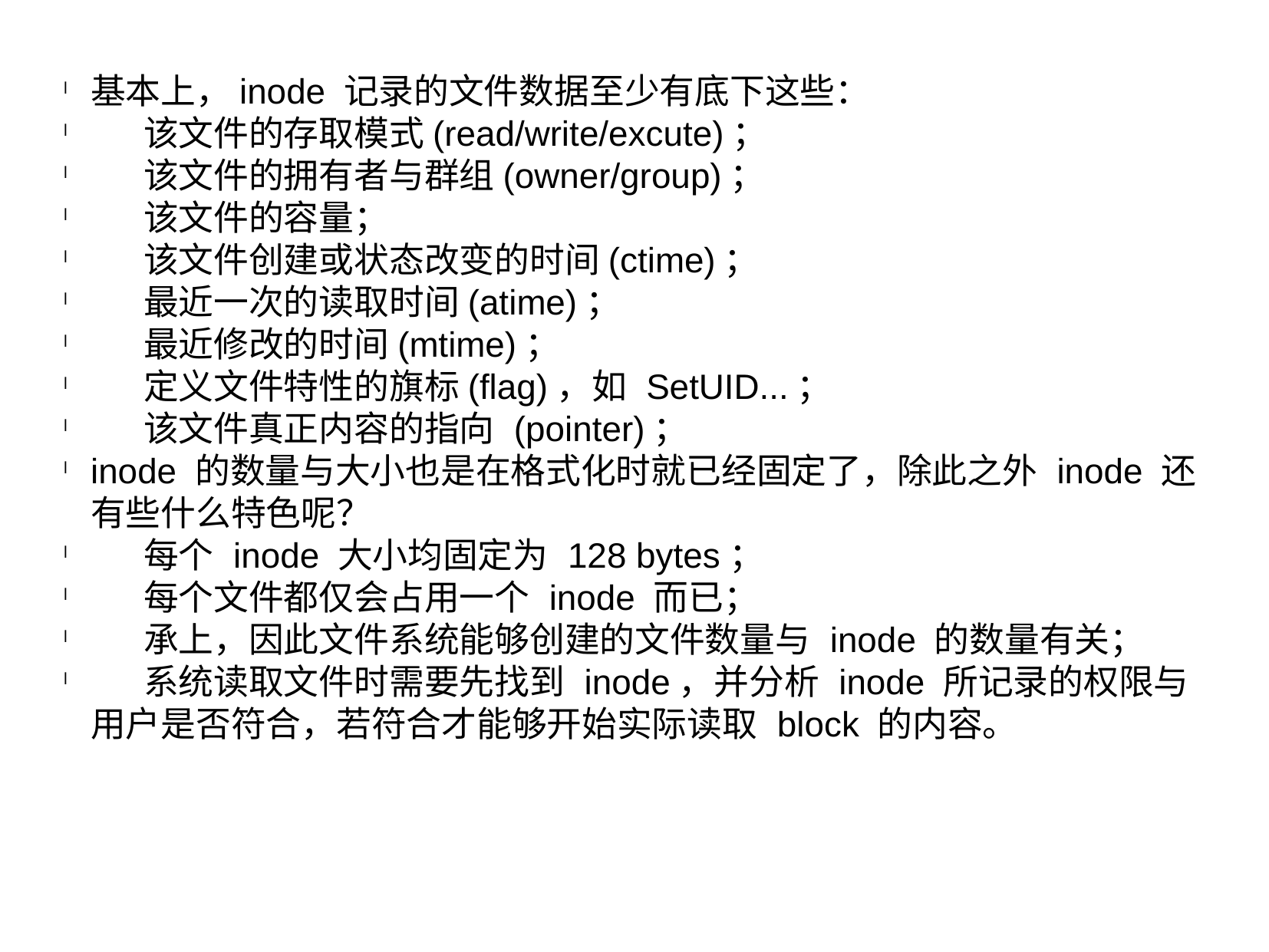

基本上，inode 记录的文件数据至少有底下这些：
    该文件的存取模式(read/write/excute)；
    该文件的拥有者与群组(owner/group)；
    该文件的容量；
    该文件创建或状态改变的时间(ctime)；
    最近一次的读取时间(atime)；
    最近修改的时间(mtime)；
    定义文件特性的旗标(flag)，如 SetUID...；
    该文件真正内容的指向 (pointer)；
inode 的数量与大小也是在格式化时就已经固定了，除此之外 inode 还有些什么特色呢？
    每个 inode 大小均固定为 128 bytes；
    每个文件都仅会占用一个 inode 而已；
    承上，因此文件系统能够创建的文件数量与 inode 的数量有关；
    系统读取文件时需要先找到 inode，并分析 inode 所记录的权限与用户是否符合，若符合才能够开始实际读取 block 的内容。